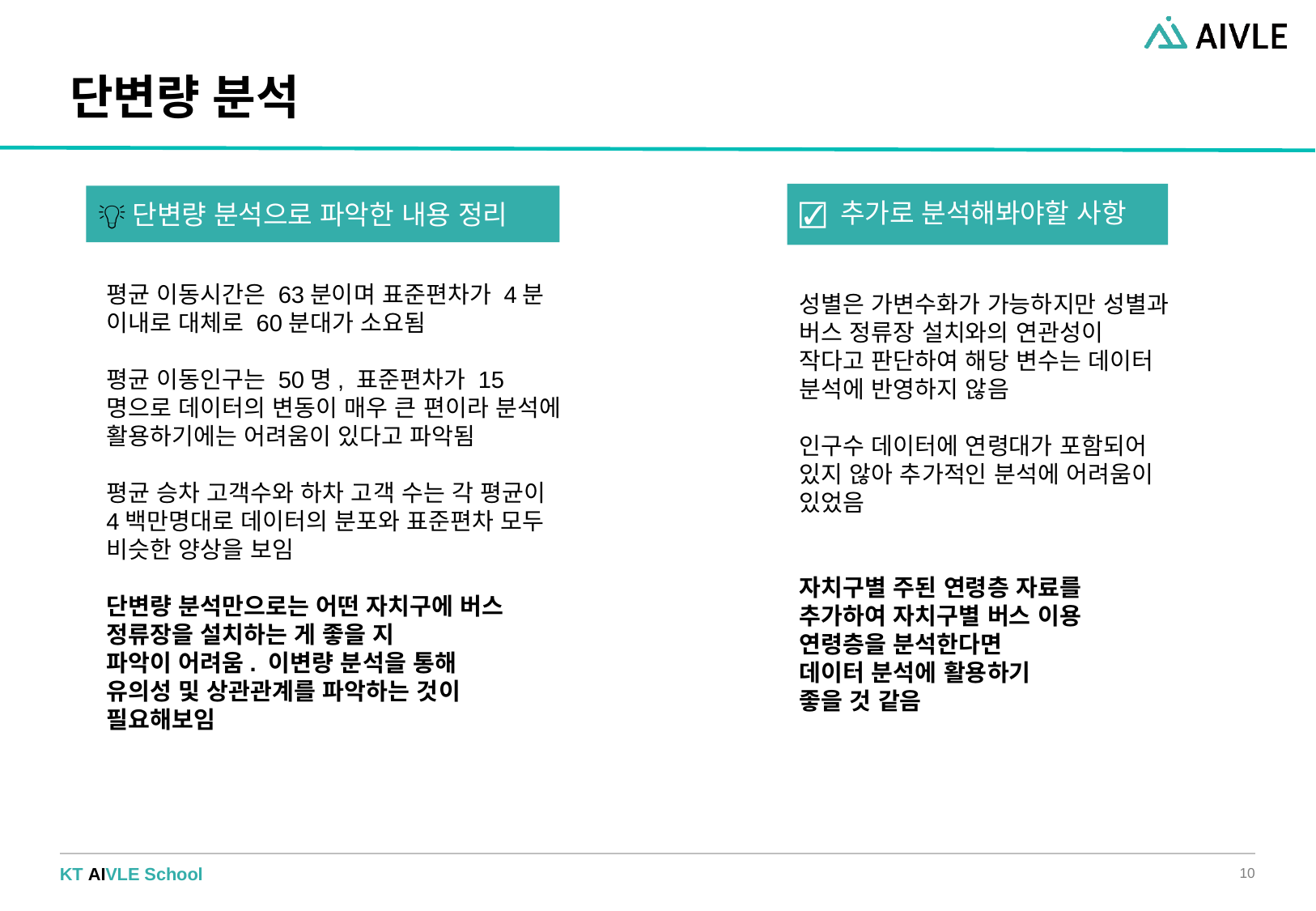

# 단변량 분석
☑️ 추가로 분석해봐야할 사항
💡단변량 분석으로 파악한 내용 정리
평균 이동시간은 63분이며 표준편차가 4분 이내로 대체로 60분대가 소요됨

평균 이동인구는 50명, 표준편차가 15명으로 데이터의 변동이 매우 큰 편이라 분석에 활용하기에는 어려움이 있다고 파악됨

평균 승차 고객수와 하차 고객 수는 각 평균이 4백만명대로 데이터의 분포와 표준편차 모두 비슷한 양상을 보임

단변량 분석만으로는 어떤 자치구에 버스 정류장을 설치하는 게 좋을 지
파악이 어려움. 이변량 분석을 통해
유의성 및 상관관계를 파악하는 것이 필요해보임
성별은 가변수화가 가능하지만 성별과 버스 정류장 설치와의 연관성이 작다고 판단하여 해당 변수는 데이터 분석에 반영하지 않음

인구수 데이터에 연령대가 포함되어 있지 않아 추가적인 분석에 어려움이 있었음

자치구별 주된 연령층 자료를 추가하여 자치구별 버스 이용 연령층을 분석한다면
데이터 분석에 활용하기
좋을 것 같음